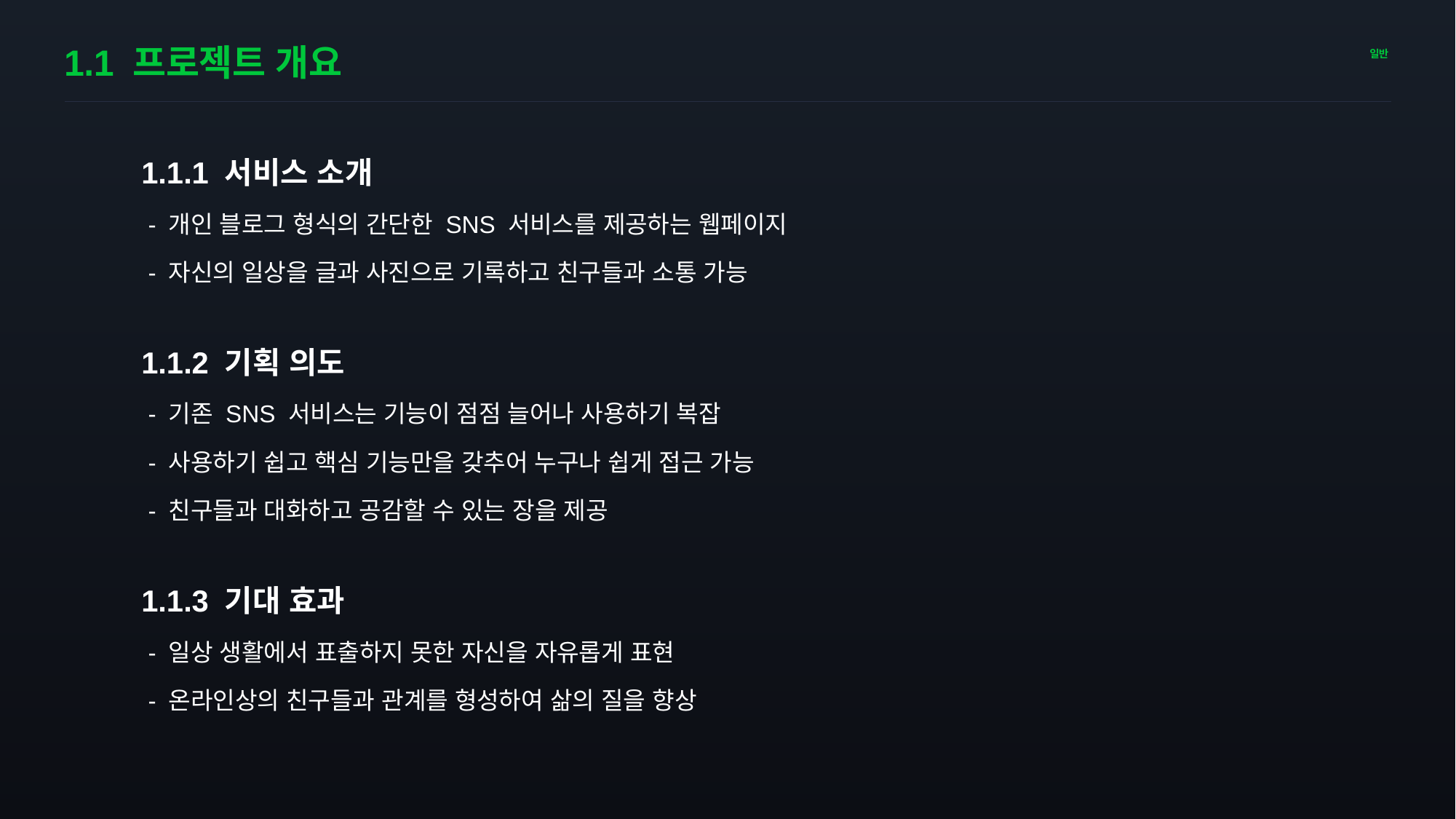

# 1.1 프로젝트 개요
1.1.1 서비스 소개
 - 개인 블로그 형식의 간단한 SNS 서비스를 제공하는 웹페이지
 - 자신의 일상을 글과 사진으로 기록하고 친구들과 소통 가능

1.1.2 기획 의도
 - 기존 SNS 서비스는 기능이 점점 늘어나 사용하기 복잡
 - 사용하기 쉽고 핵심 기능만을 갖추어 누구나 쉽게 접근 가능
 - 친구들과 대화하고 공감할 수 있는 장을 제공

1.1.3 기대 효과
 - 일상 생활에서 표출하지 못한 자신을 자유롭게 표현
 - 온라인상의 친구들과 관계를 형성하여 삶의 질을 향상